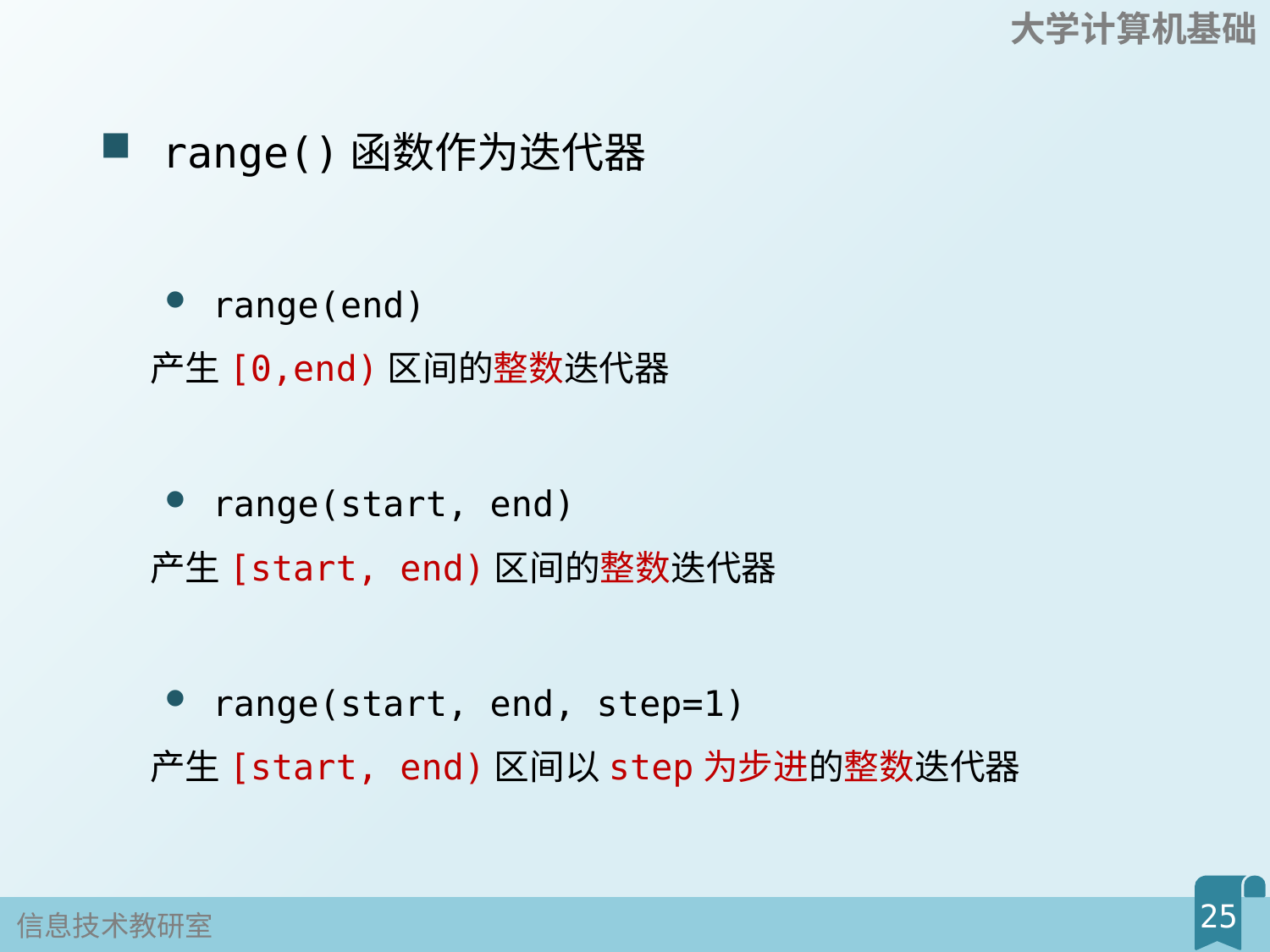

range()函数作为迭代器

range(end)
产生[0,end)区间的整数迭代器

range(start, end)
产生[start, end)区间的整数迭代器

range(start, end, step=1)
产生[start, end)区间以step为步进的整数迭代器

25